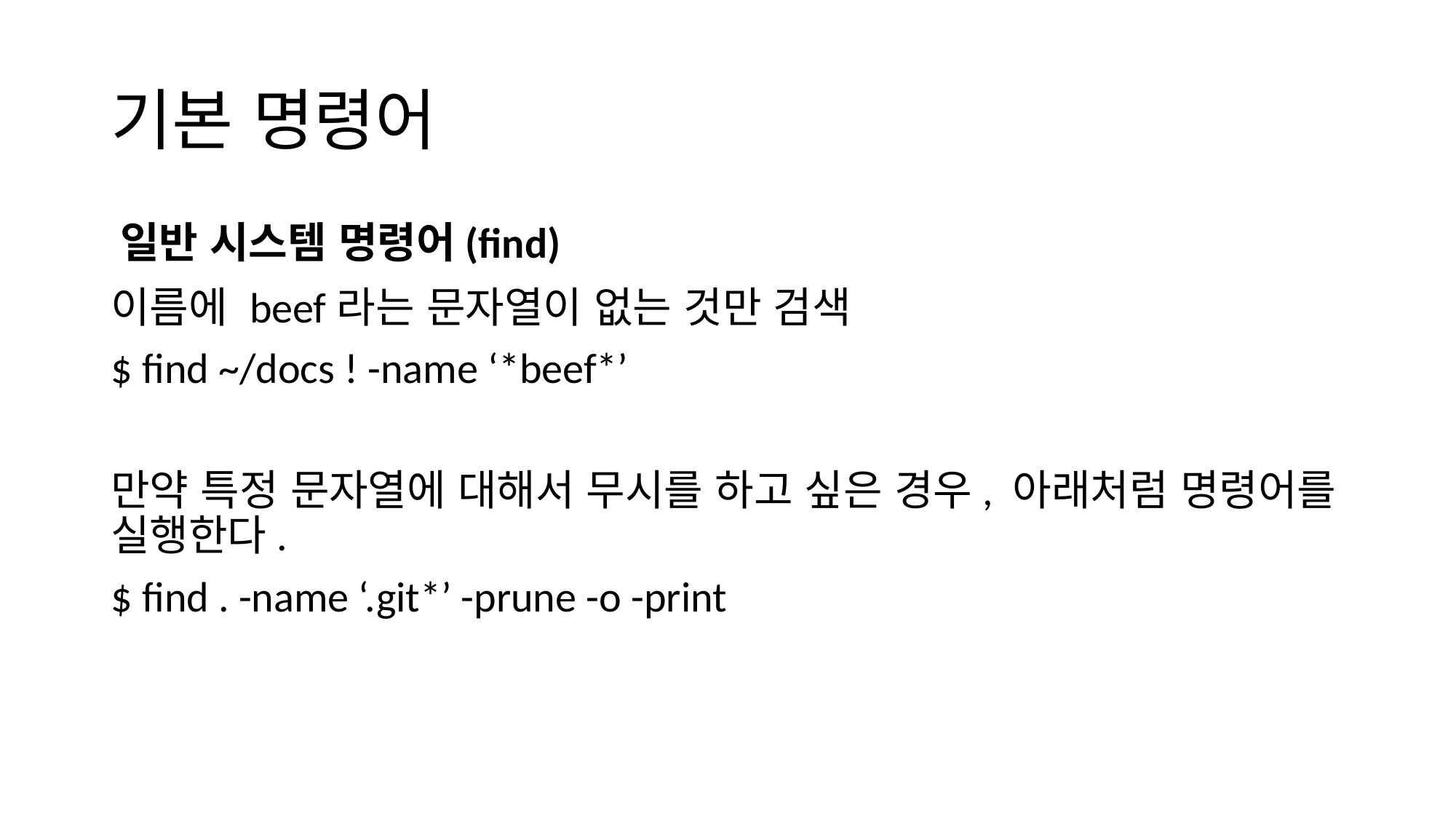

# 기본 명령어
일반 시스템 명령어(find)
이름에 beef라는 문자열이 없는 것만 검색
$ find ~/docs ! -name ‘*beef*’

만약 특정 문자열에 대해서 무시를 하고 싶은 경우, 아래처럼 명령어를 실행한다.
$ find . -name ‘.git*’ -prune -o -print